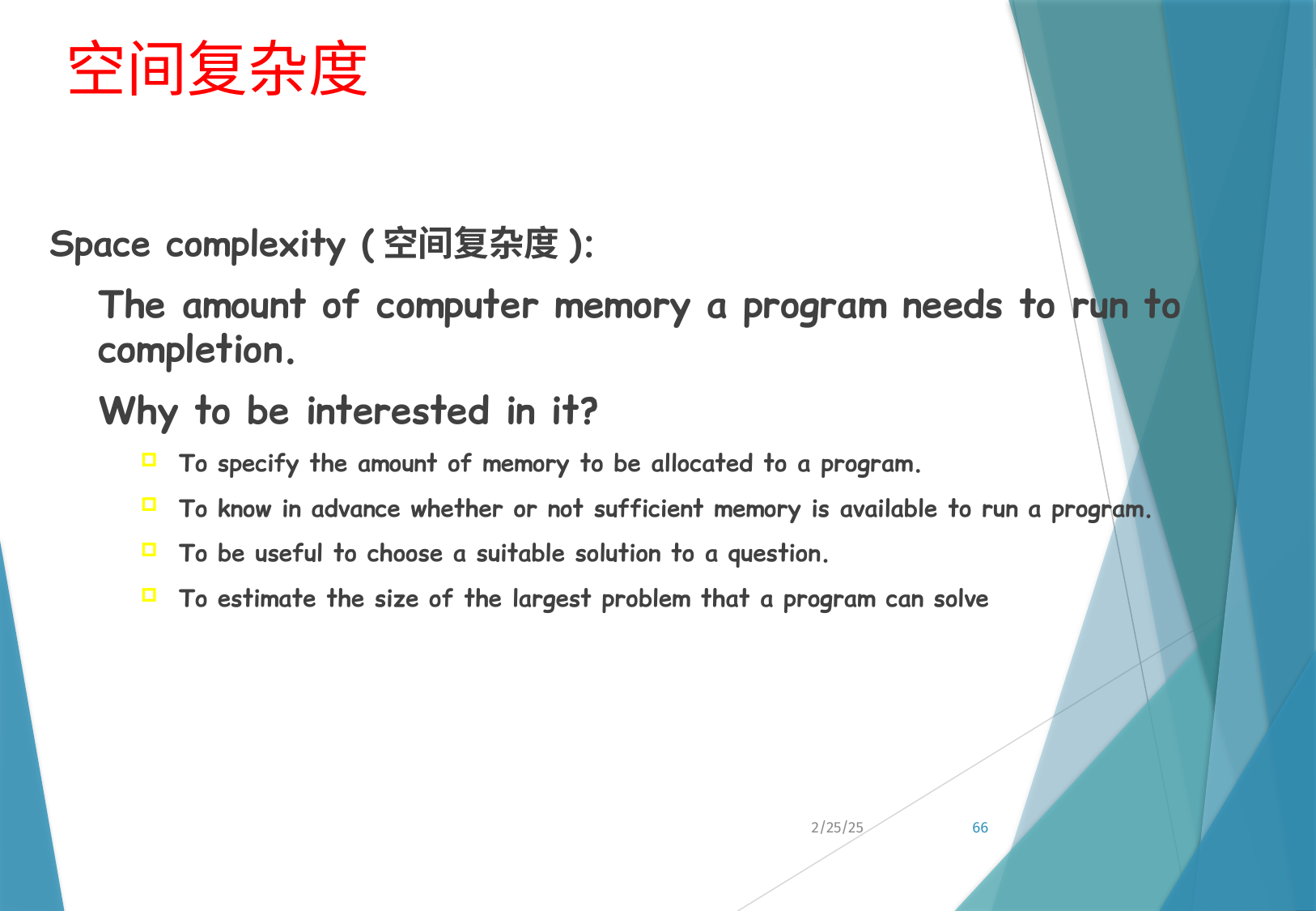

# 空间复杂度
Space complexity (空间复杂度):
The amount of computer memory a program needs to run to completion.
Why to be interested in it?
  To specify the amount of memory to be allocated to a program.
  To know in advance whether or not sufficient memory is available to run a program.
  To be useful to choose a suitable solution to a question.
  To estimate the size of the largest problem that a program can solve
2/25/25
66